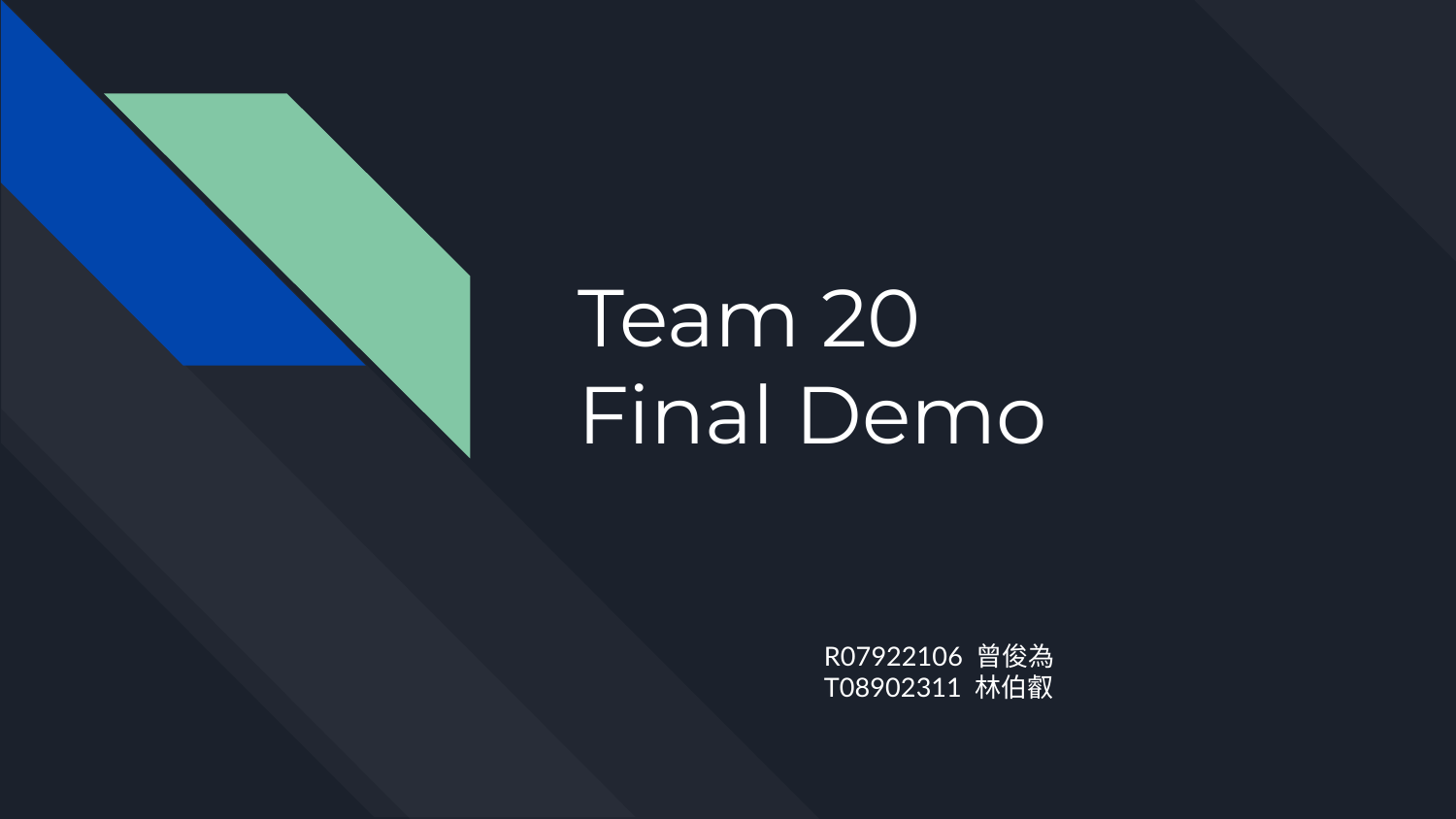

# Team 20
Final Demo
R07922106 曾俊為
T08902311 林伯叡